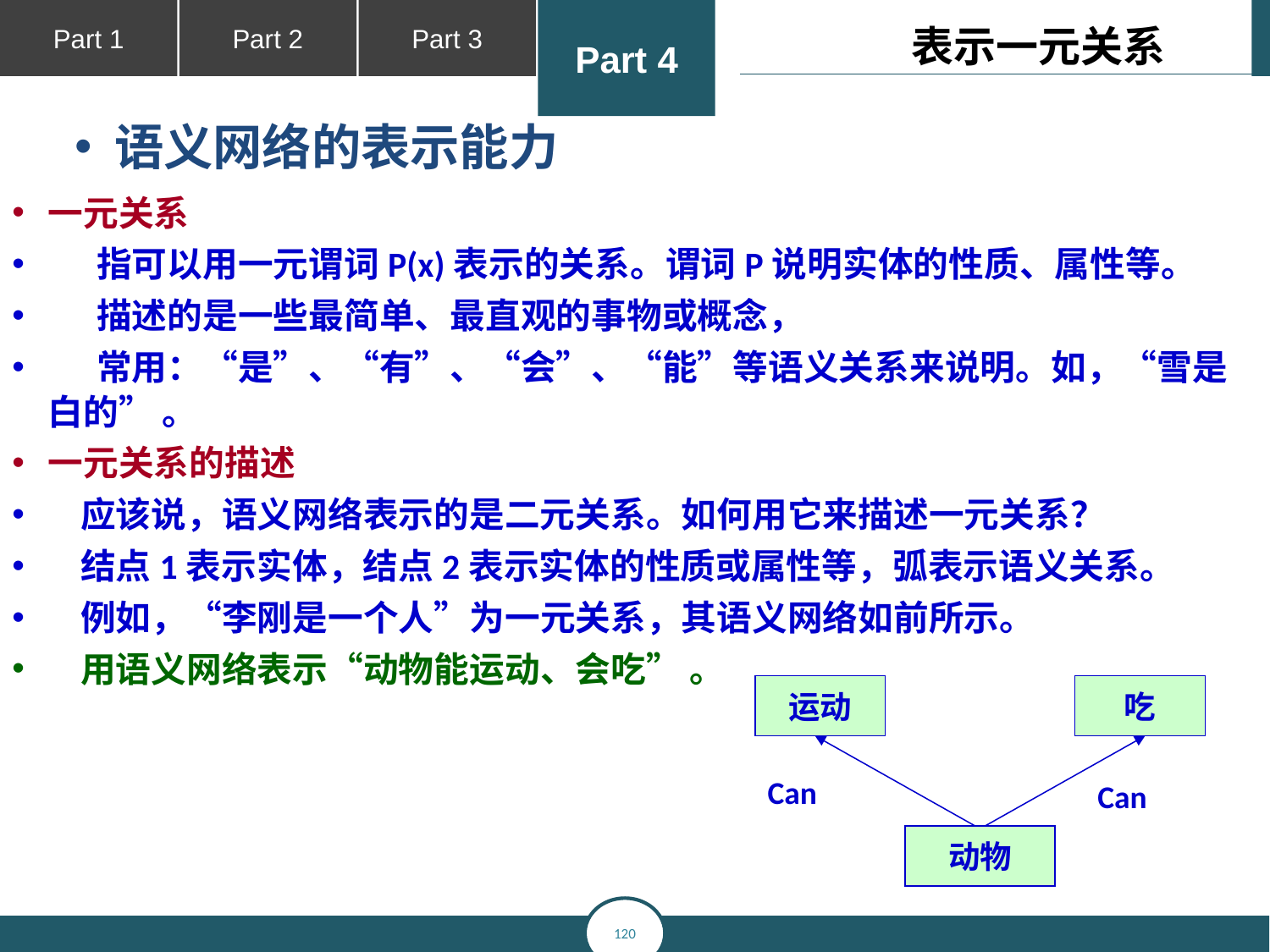

表示一元关系
语义网络的表示能力
一元关系
     指可以用一元谓词P(x)表示的关系。谓词P说明实体的性质、属性等。
     描述的是一些最简单、最直观的事物或概念，
     常用：“是”、“有”、“会”、“能”等语义关系来说明。如，“雪是白的” 。
一元关系的描述
   应该说，语义网络表示的是二元关系。如何用它来描述一元关系？
   结点1表示实体，结点2表示实体的性质或属性等，弧表示语义关系。
   例如，“李刚是一个人”为一元关系，其语义网络如前所示。
   用语义网络表示“动物能运动、会吃” 。

运动
吃

Can
Can
动物